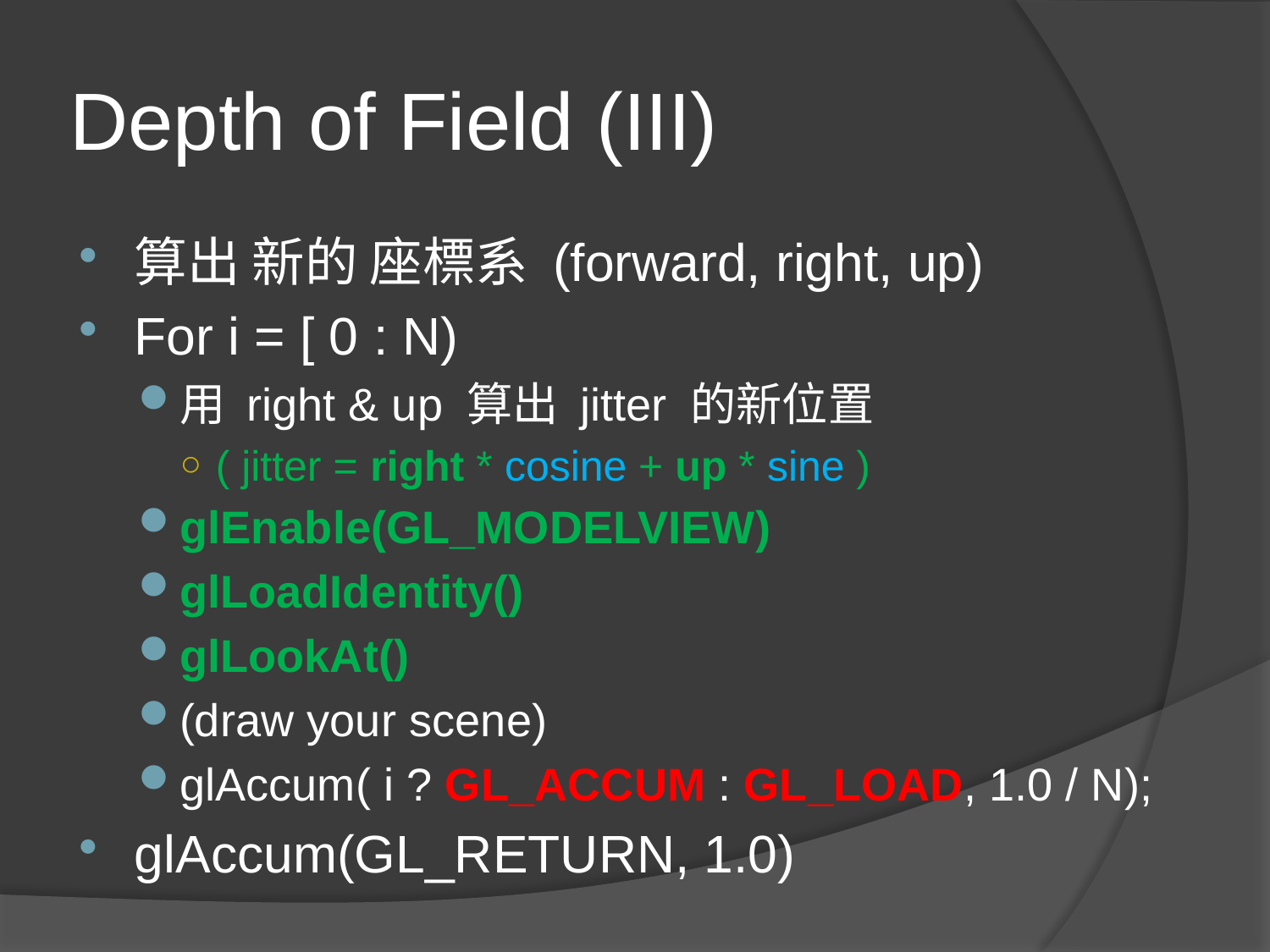

# Depth of Field (III)
算出 新的 座標系 (forward, right, up)
For i = [ 0 : N)
用 right & up 算出 jitter 的新位置
( jitter = right * cosine + up * sine )
glEnable(GL_MODELVIEW)
glLoadIdentity()
glLookAt()
(draw your scene)
glAccum( i ? GL_ACCUM : GL_LOAD, 1.0 / N);
glAccum(GL_RETURN, 1.0)